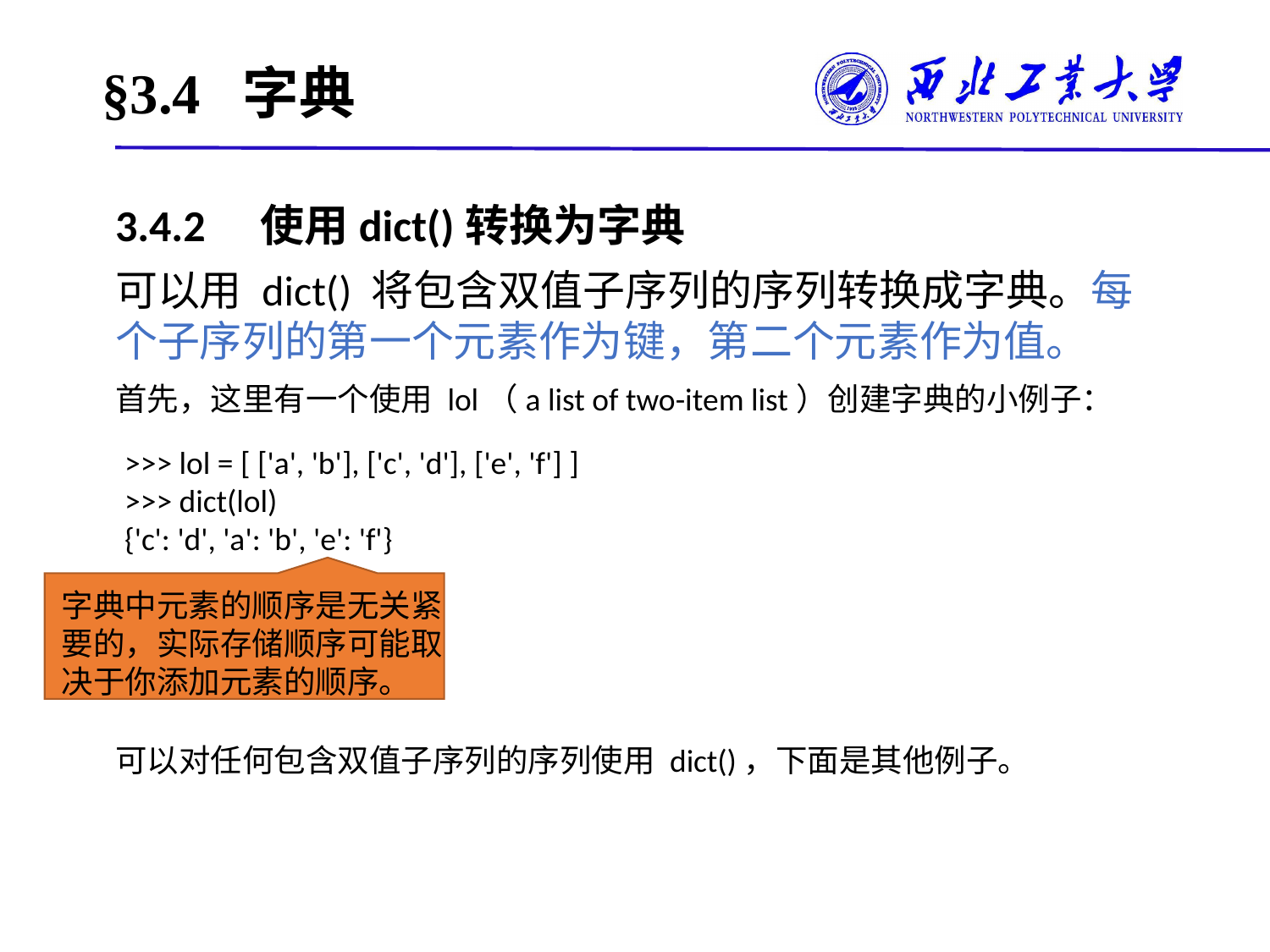

# §3.4  字典
3.4.2　使用dict()转换为字典

可以用 dict() 将包含双值子序列的序列转换成字典。每个子序列的第一个元素作为键，第二个元素作为值。
首先，这里有一个使用 lol（a list of two-item list）创建字典的小例子：
>>> lol = [ ['a', 'b'], ['c', 'd'], ['e', 'f'] ]
>>> dict(lol)
{'c': 'd', 'a': 'b', 'e': 'f'}

字典中元素的顺序是无关紧要的，实际存储顺序可能取决于你添加元素的顺序。
可以对任何包含双值子序列的序列使用 dict()，下面是其他例子。